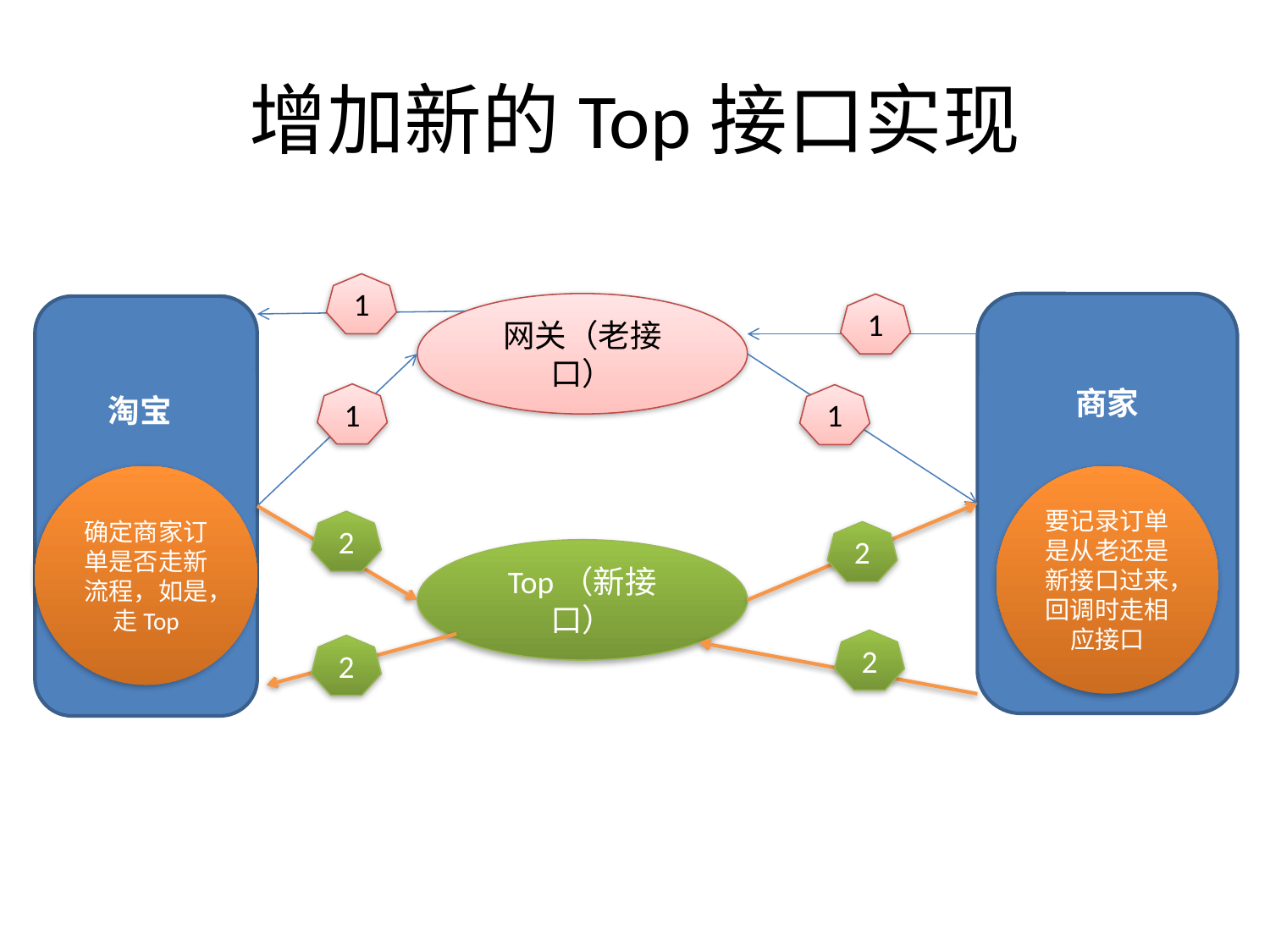

# 增加新的Top接口实现
1
网关（老接口）

1

商家
1
淘宝
1
确定商家订单是否走新流程，如是，走Top
要记录订单是从老还是新接口过来，回调时走相应接口
2
2
Top（新接口）
2
2